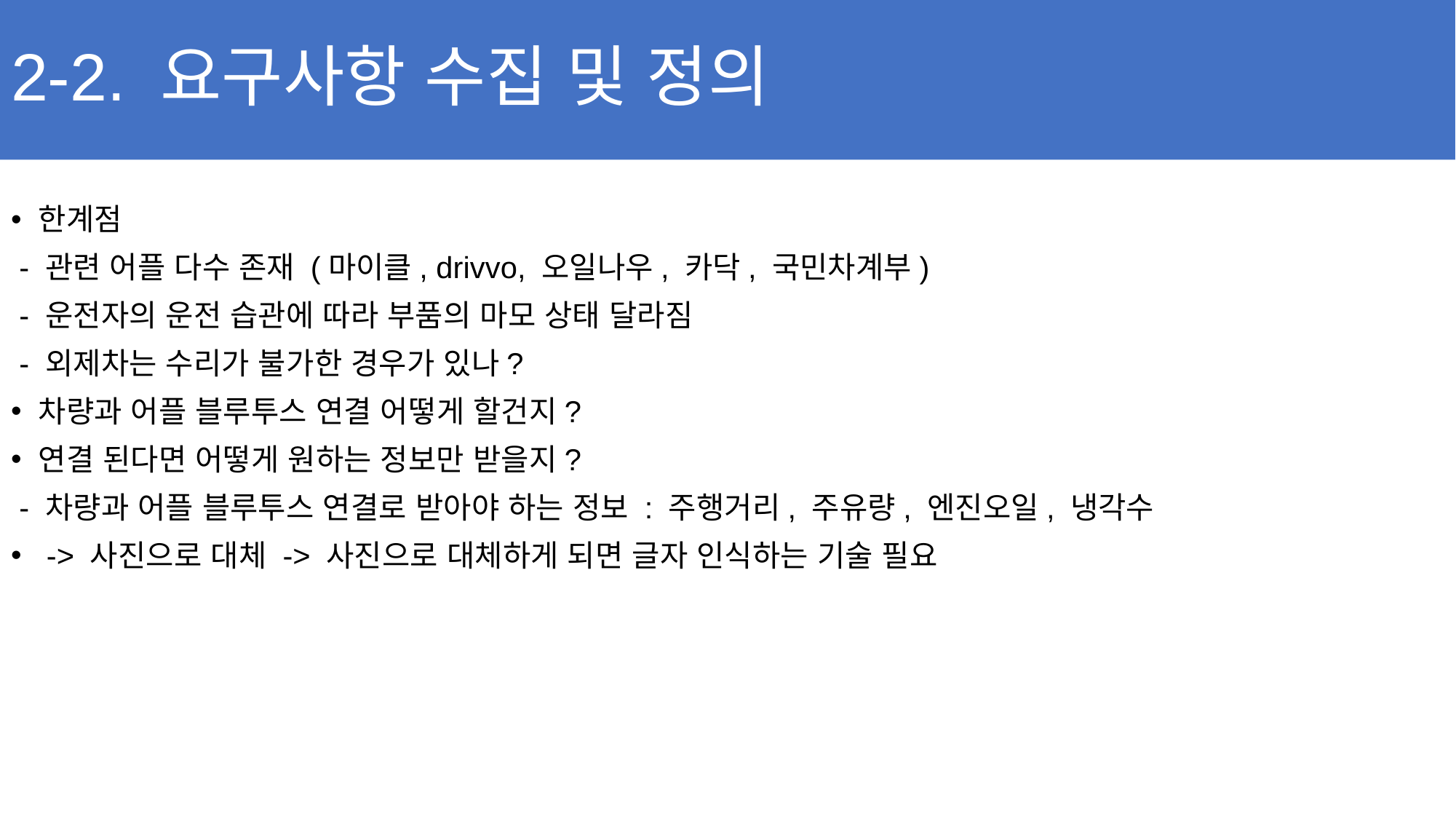

# 2-2. 요구사항 수집 및 정의
한계점
 - 관련 어플 다수 존재 (마이클, drivvo, 오일나우, 카닥, 국민차계부)
 - 운전자의 운전 습관에 따라 부품의 마모 상태 달라짐
 - 외제차는 수리가 불가한 경우가 있나?
차량과 어플 블루투스 연결 어떻게 할건지?
연결 된다면 어떻게 원하는 정보만 받을지?
 - 차량과 어플 블루투스 연결로 받아야 하는 정보 : 주행거리, 주유량, 엔진오일, 냉각수
 -> 사진으로 대체 -> 사진으로 대체하게 되면 글자 인식하는 기술 필요